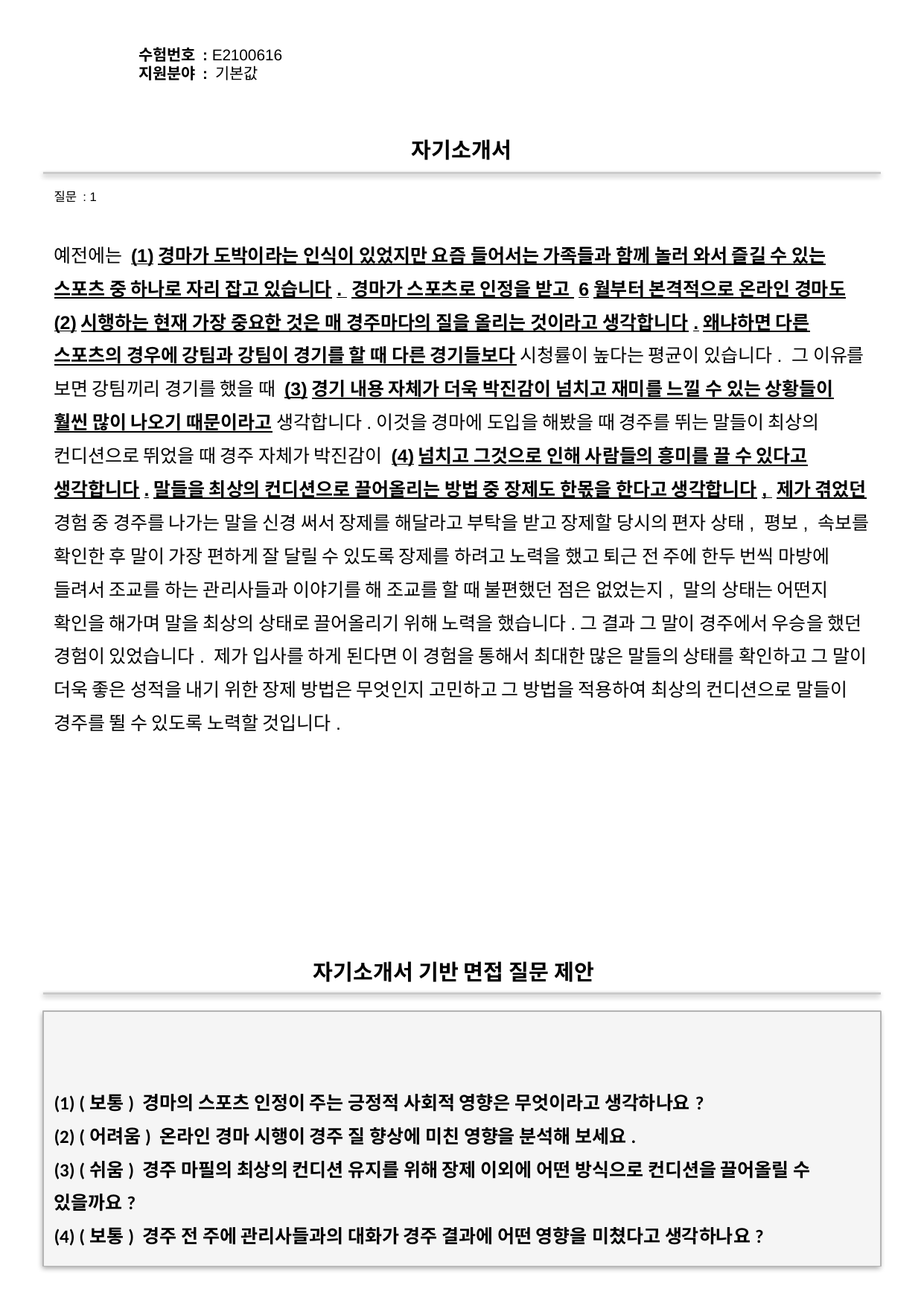

수험번호 : E2100616
지원분야 : 기본값
#

자기소개서

질문 : 1

예전에는 (1)경마가 도박이라는 인식이 있었지만 요즘 들어서는 가족들과 함께 놀러 와서 즐길 수 있는 스포츠 중 하나로 자리 잡고 있습니다. 경마가 스포츠로 인정을 받고 6월부터 본격적으로 온라인 경마도 (2)시행하는 현재 가장 중요한 것은 매 경주마다의 질을 올리는 것이라고 생각합니다.왜냐하면 다른 스포츠의 경우에 강팀과 강팀이 경기를 할 때 다른 경기들보다 시청률이 높다는 평균이 있습니다. 그 이유를 보면 강팀끼리 경기를 했을 때 (3)경기 내용 자체가 더욱 박진감이 넘치고 재미를 느낄 수 있는 상황들이 훨씬 많이 나오기 때문이라고 생각합니다.이것을 경마에 도입을 해봤을 때 경주를 뛰는 말들이 최상의 컨디션으로 뛰었을 때 경주 자체가 박진감이 (4)넘치고 그것으로 인해 사람들의 흥미를 끌 수 있다고 생각합니다.말들을 최상의 컨디션으로 끌어올리는 방법 중 장제도 한몫을 한다고 생각합니다, 제가 겪었던 경험 중 경주를 나가는 말을 신경 써서 장제를 해달라고 부탁을 받고 장제할 당시의 편자 상태, 평보, 속보를 확인한 후 말이 가장 편하게 잘 달릴 수 있도록 장제를 하려고 노력을 했고 퇴근 전 주에 한두 번씩 마방에 들려서 조교를 하는 관리사들과 이야기를 해 조교를 할 때 불편했던 점은 없었는지, 말의 상태는 어떤지 확인을 해가며 말을 최상의 상태로 끌어올리기 위해 노력을 했습니다.그 결과 그 말이 경주에서 우승을 했던 경험이 있었습니다. 제가 입사를 하게 된다면 이 경험을 통해서 최대한 많은 말들의 상태를 확인하고 그 말이 더욱 좋은 성적을 내기 위한 장제 방법은 무엇인지 고민하고 그 방법을 적용하여 최상의 컨디션으로 말들이 경주를 뛸 수 있도록 노력할 것입니다.

자기소개서 기반 면접 질문 제안

(1) (보통) 경마의 스포츠 인정이 주는 긍정적 사회적 영향은 무엇이라고 생각하나요?
(2) (어려움) 온라인 경마 시행이 경주 질 향상에 미친 영향을 분석해 보세요.
(3) (쉬움) 경주 마필의 최상의 컨디션 유지를 위해 장제 이외에 어떤 방식으로 컨디션을 끌어올릴 수 있을까요?
(4) (보통) 경주 전 주에 관리사들과의 대화가 경주 결과에 어떤 영향을 미쳤다고 생각하나요?